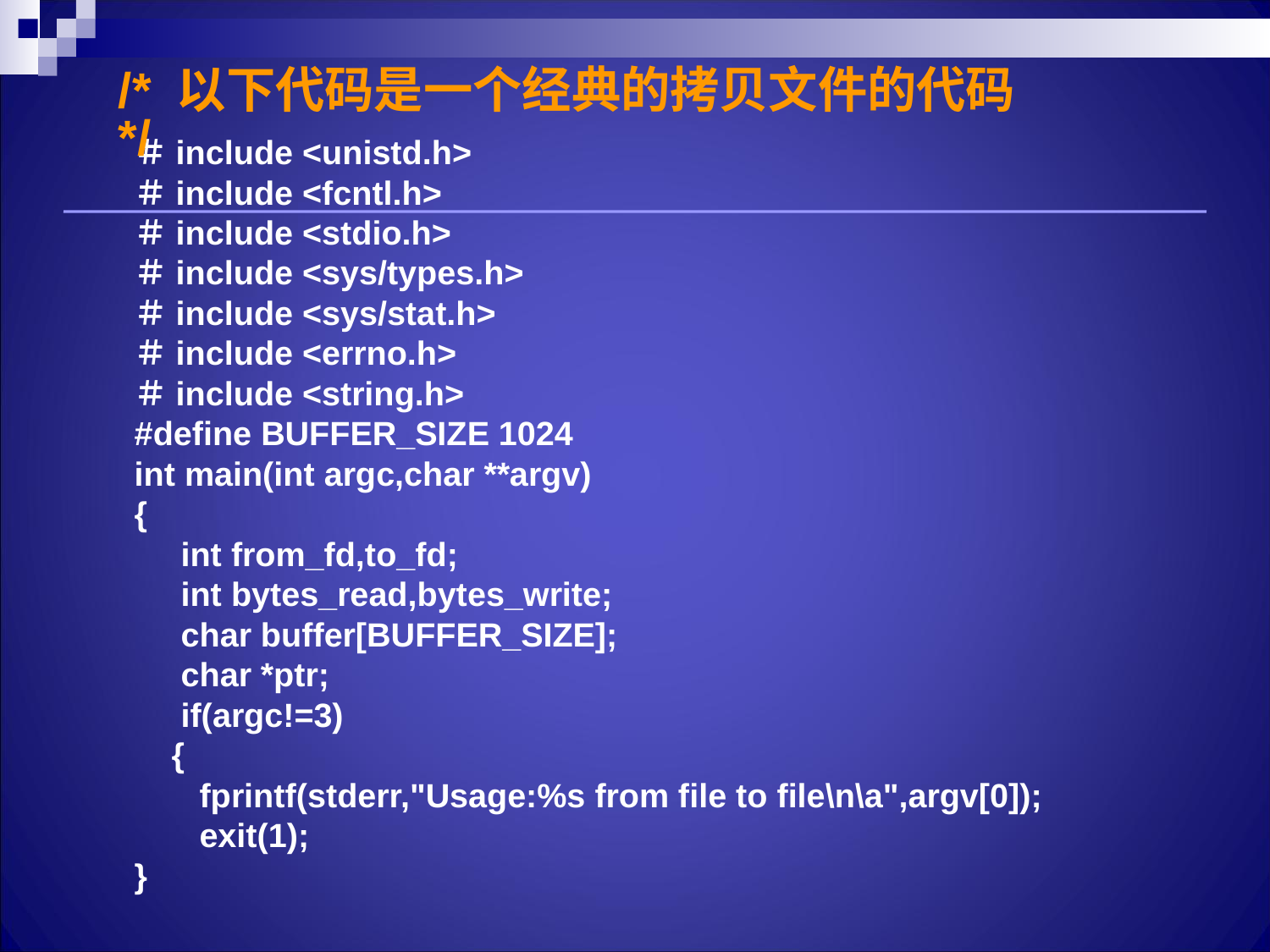

/* 以下代码是一个经典的拷贝文件的代码 */
＃include <unistd.h> 
＃include <fcntl.h> 
＃include <stdio.h> 
＃include <sys/types.h> 
＃include <sys/stat.h> 
＃include <errno.h> 
＃include <string.h> 
#define BUFFER_SIZE 1024 
int main(int argc,char **argv) 
{ 
     int from_fd,to_fd; 
     int bytes_read,bytes_write; 
     char buffer[BUFFER_SIZE]; 
     char *ptr; 
     if(argc!=3) 
    { 
       fprintf(stderr,"Usage:%s from file to file\n\a",argv[0]); 
       exit(1); 
}